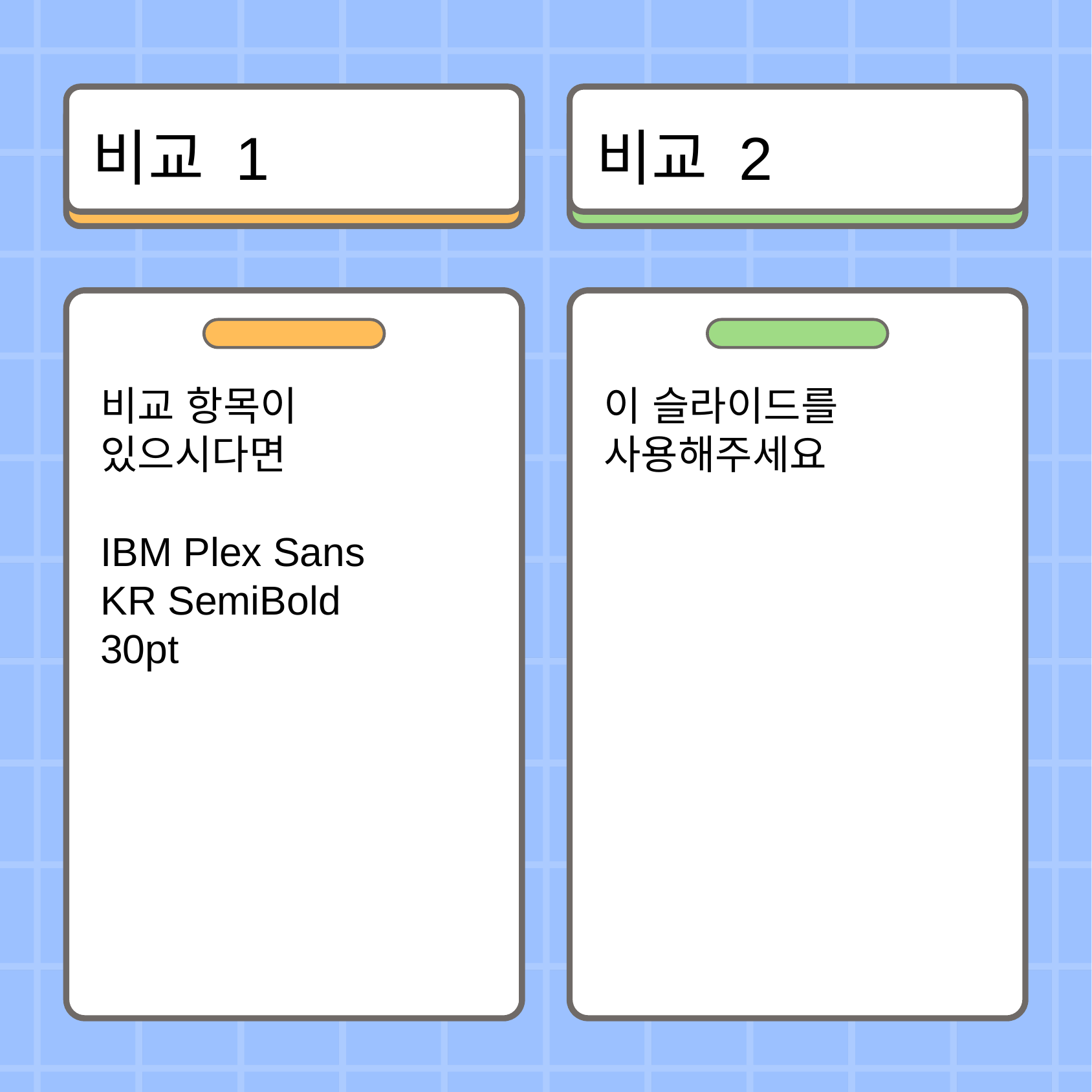

비교 1
비교 2

비교 항목이 있으시다면

IBM Plex Sans KR SemiBold 30pt

이 슬라이드를
사용해주세요